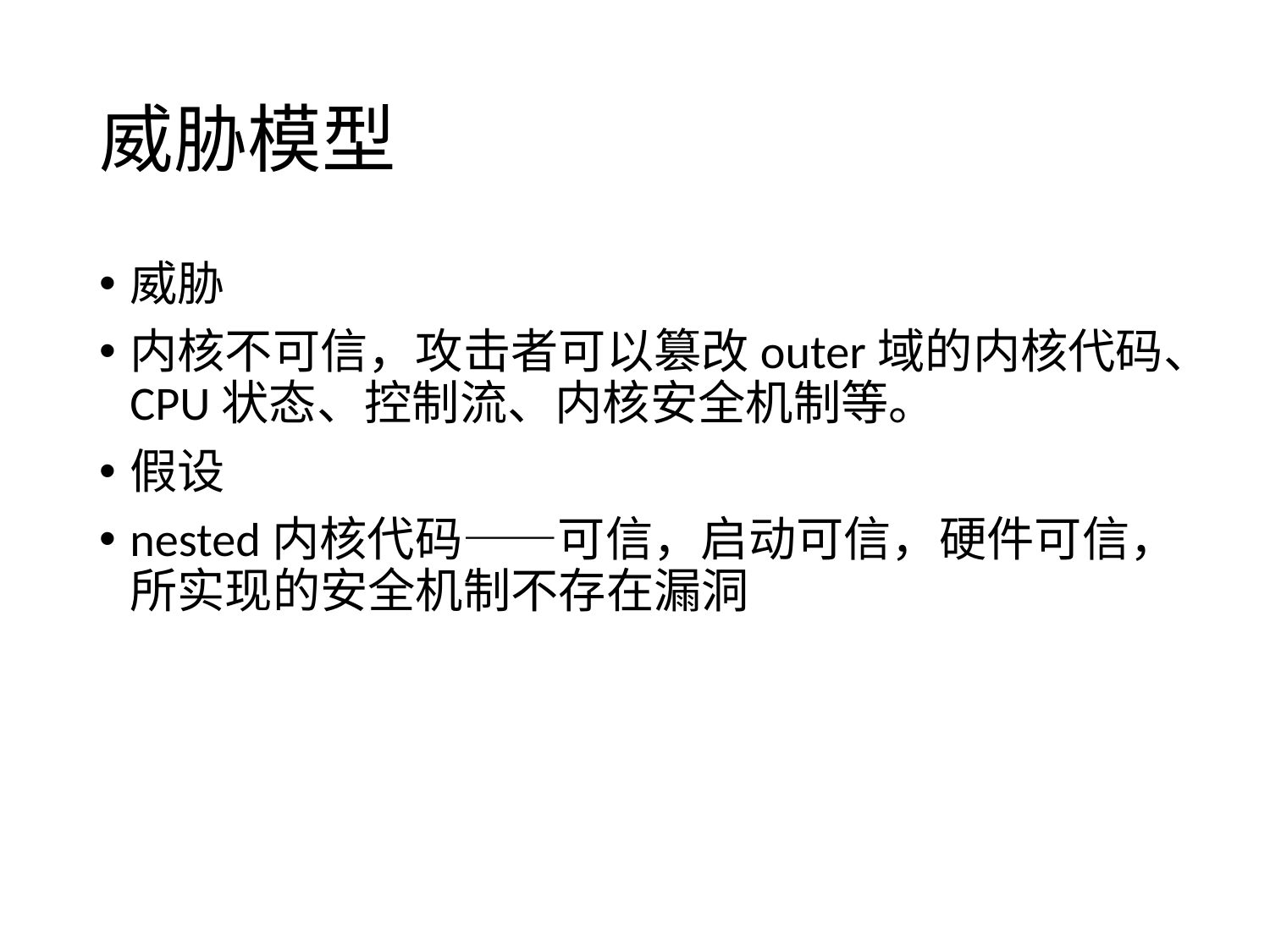

# 威胁模型
威胁
内核不可信，攻击者可以篡改outer域的内核代码、CPU状态、控制流、内核安全机制等。
假设
nested内核代码——可信，启动可信，硬件可信，所实现的安全机制不存在漏洞